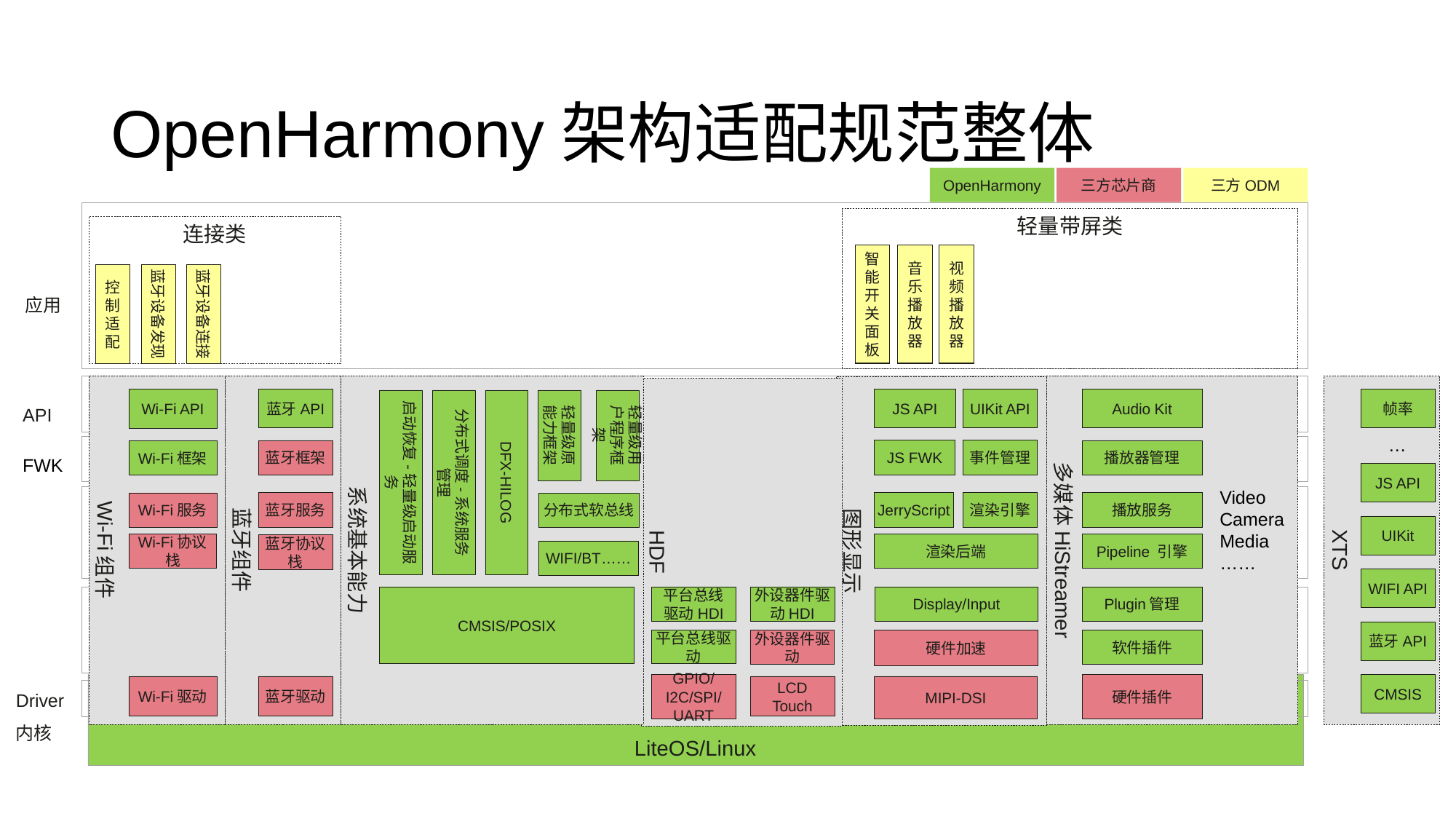

# OpenHarmony架构适配规范整体
OpenHarmony
三方芯片商
三方ODM

轻量带屏类
连接类
控制适配
蓝牙设备发现
蓝牙设备连接
智能开关面板
音乐播放器
视频播放器
应用
API

蓝牙组件
蓝牙API
蓝牙框架
蓝牙服务
蓝牙协议栈
蓝牙驱动
XTS
帧率
…
JS API
UIKit
WIFI API
蓝牙API
CMSIS
Wi-Fi组件
Wi-Fi API
Wi-Fi框架
Wi-Fi服务
Wi-Fi协议栈
Wi-Fi驱动
系统基本能力
启动恢复-轻量级启动服务
分布式调度-系统服务管理
DFX-HILOG
轻量级原能力框架
轻量级用户程序框架
分布式软总线
WIFI/BT……
CMSIS/POSIX
多媒体HiStreamer
Audio Kit
播放器管理
Video
Camera
Media
……
播放服务
Pipeline 引擎
Plugin管理
软件插件
硬件插件
图形显示
JS API
UIKit API
JS FWK
事件管理
JerryScript
渲染引擎
渲染后端
Display/Input
硬件加速
MIPI-DSI
HDF
平台总线驱动HDI
外设器件驱动HDI
平台总线驱动
外设器件驱动
GPIO/I2C/SPI/UART
LCD
Touch
FWK

LiteOS/Linux

Driver
内核